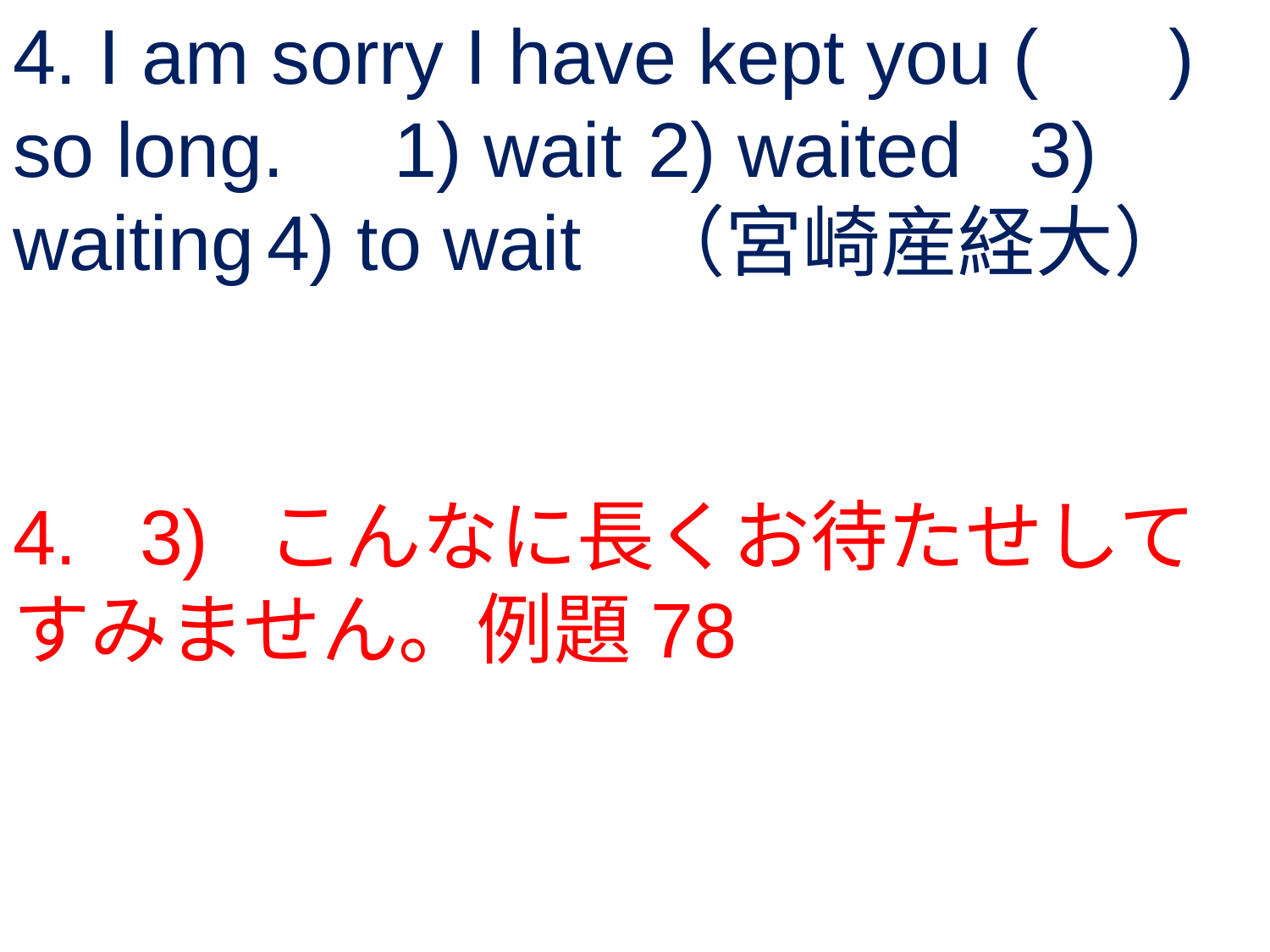

# 4. I am sorry I have kept you (      ) so long.	1) wait	2) waited	3) waiting	4) to wait	（宮崎産経大）
4.	3) 	こんなに長くお待たせしてすみません。例題78